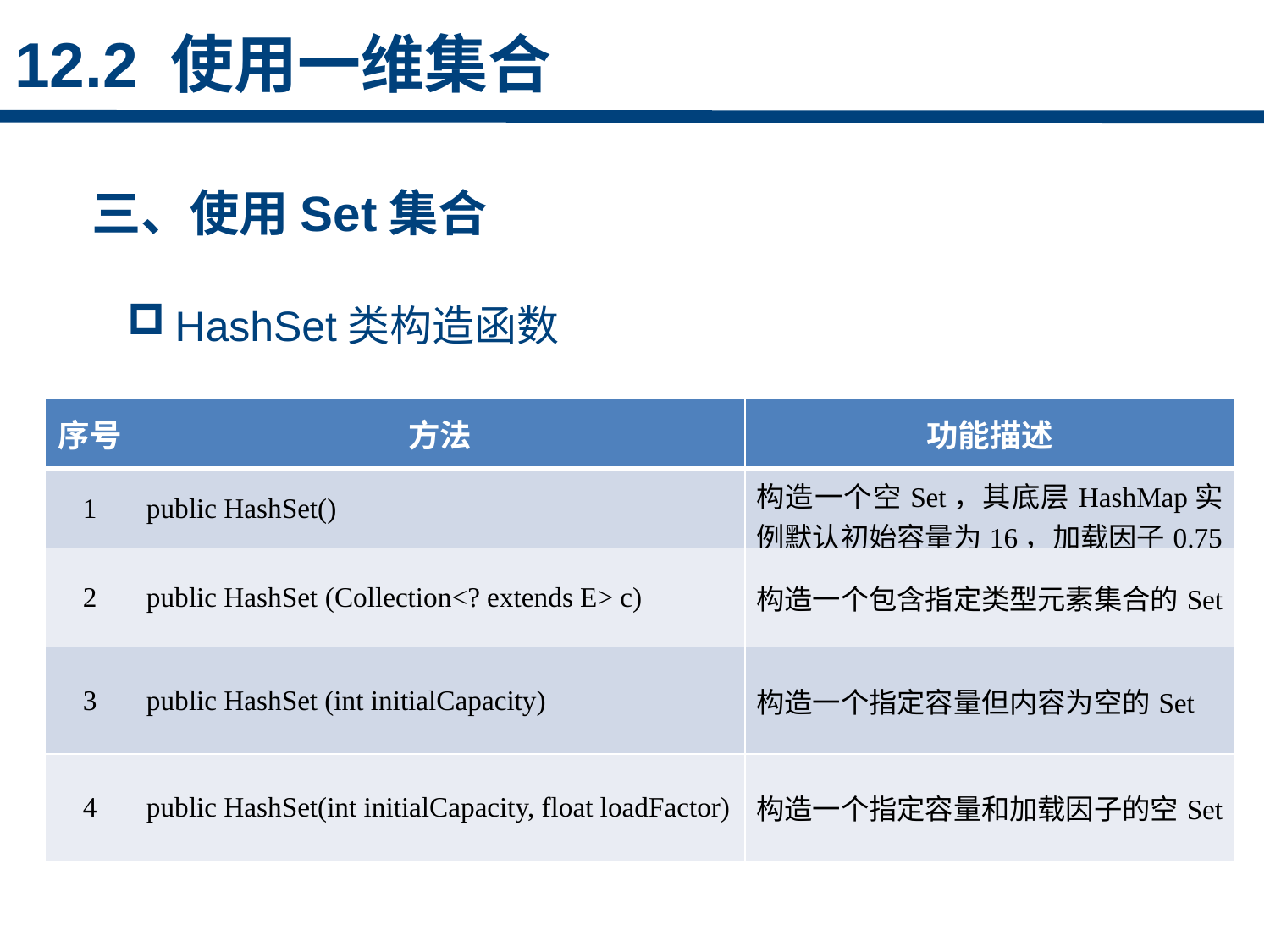

12.2 使用一维集合
三、使用Set集合
HashSet类构造函数
点击添加文本
| 序号 | 方法 | 功能描述 |
| --- | --- | --- |
| 1 | public HashSet() | 构造一个空Set，其底层HashMap实例默认初始容量为16，加载因子0.75 |
| 2 | public HashSet (Collection<? extends E> c) | 构造一个包含指定类型元素集合的Set |
| 3 | public HashSet (int initialCapacity) | 构造一个指定容量但内容为空的Set |
| 4 | public HashSet(int initialCapacity, float loadFactor) | 构造一个指定容量和加载因子的空Set |
点击添加文本
点击添加文本
点击添加文本